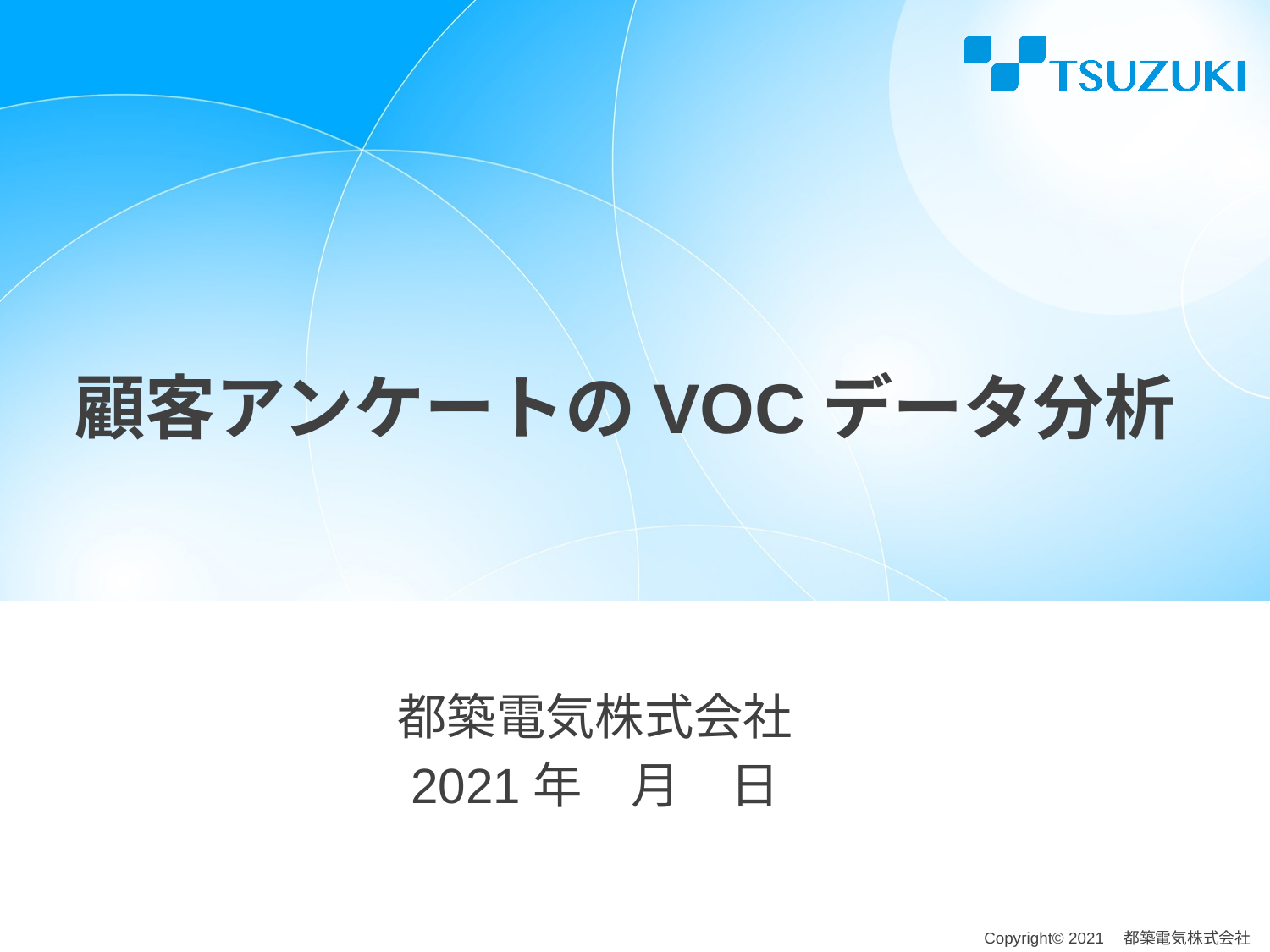

# 顧客アンケートのVOCデータ分析

都築電気株式会社
2021年　月　日
Copyright© 2021　都築電気株式会社